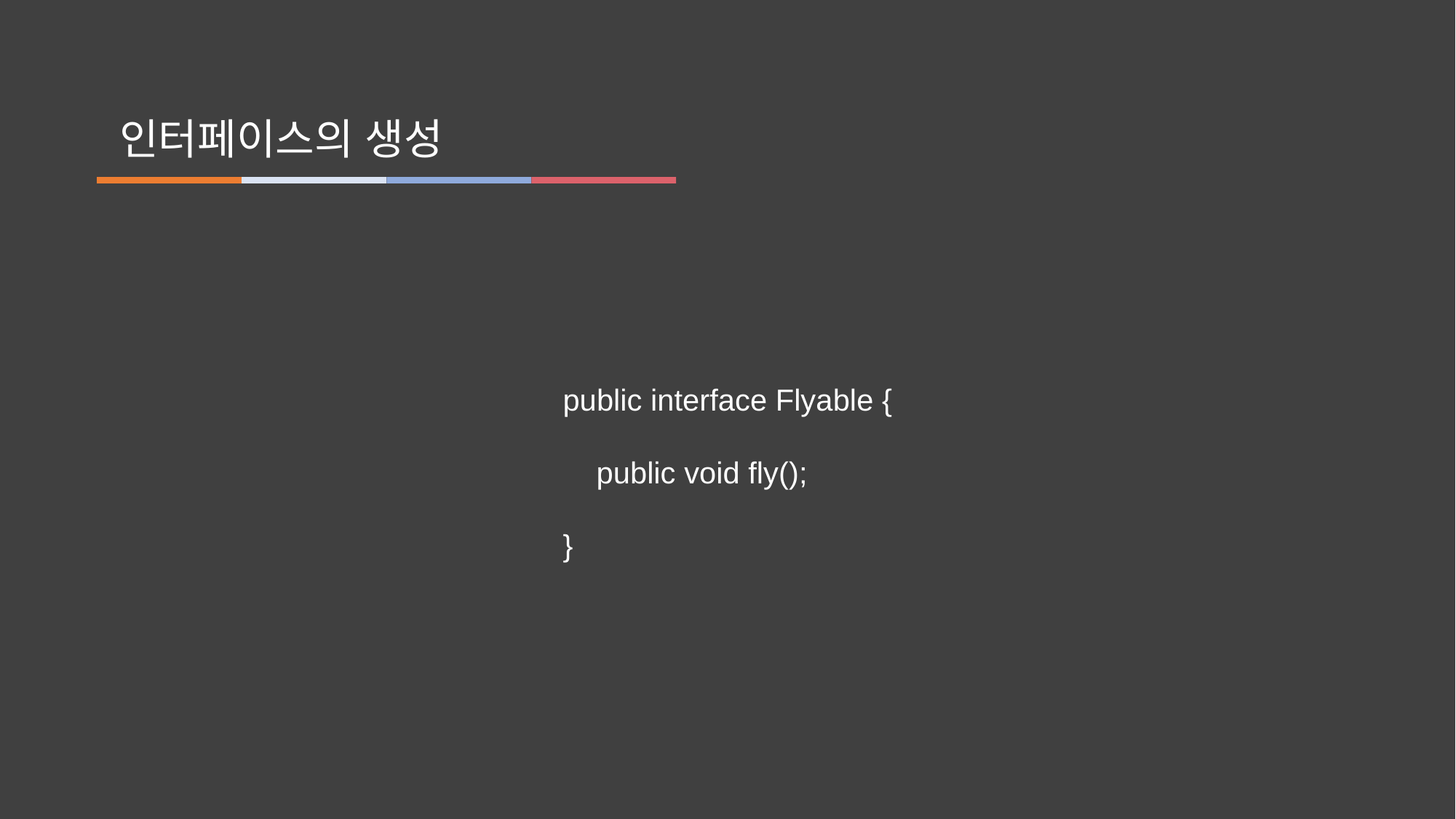

인터페이스의 생성

public interface Flyable {
    public void fly();
}